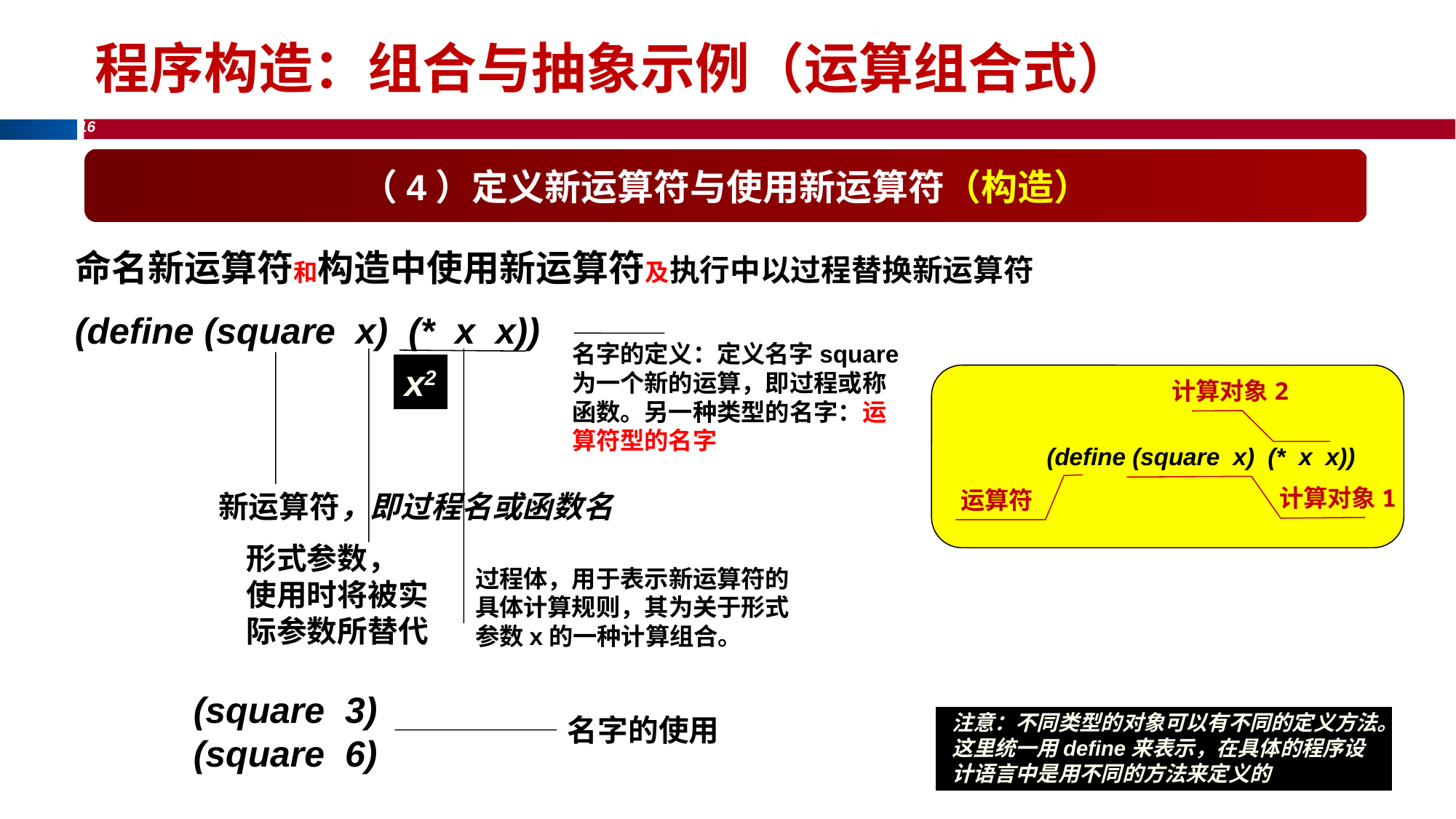

程序构造：组合与抽象示例（运算组合式）
（4）定义新运算符与使用新运算符（构造）
命名新运算符和构造中使用新运算符及执行中以过程替换新运算符
(define (square  x)  (*  x  x))
名字的定义：定义名字square为一个新的运算，即过程或称函数。另一种类型的名字：运算符型的名字

x2

计算对象2

(define (square  x)  (*  x  x))

计算对象1
运算符
新运算符，即过程名或函数名
形式参数，
使用时将被实际参数所替代
过程体，用于表示新运算符的具体计算规则，其为关于形式参数x的一种计算组合。
(square  3)
(square  6)
注意：不同类型的对象可以有不同的定义方法。这里统一用define来表示，在具体的程序设计语言中是用不同的方法来定义的

名字的使用